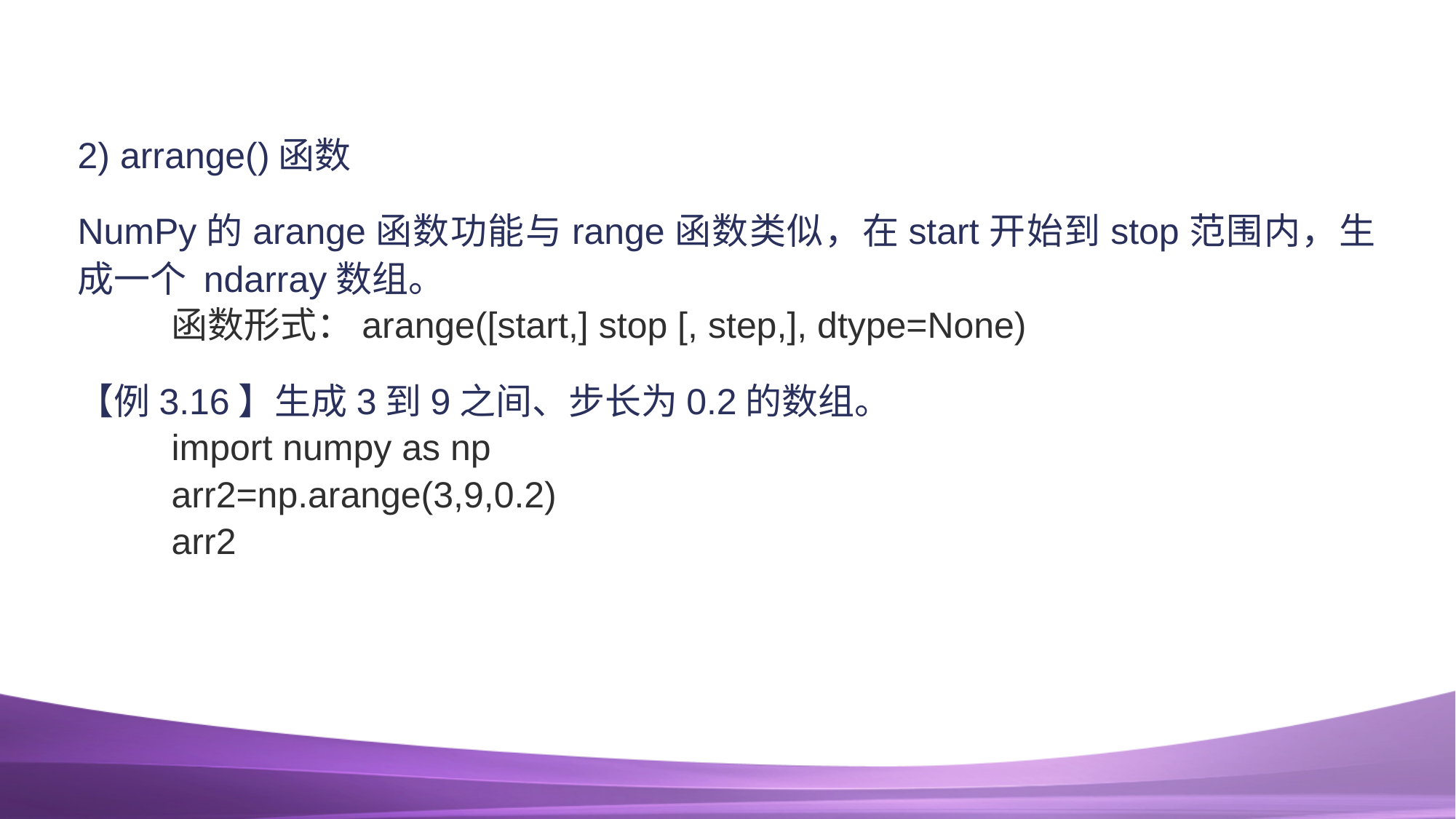

#
2) arrange()函数
NumPy的arange函数功能与range函数类似，在start开始到stop范围内，生成一个 ndarray数组。
函数形式：arange([start,] stop [, step,], dtype=None)
【例3.16】生成3到9之间、步长为0.2的数组。
import numpy as np
arr2=np.arange(3,9,0.2)
arr2